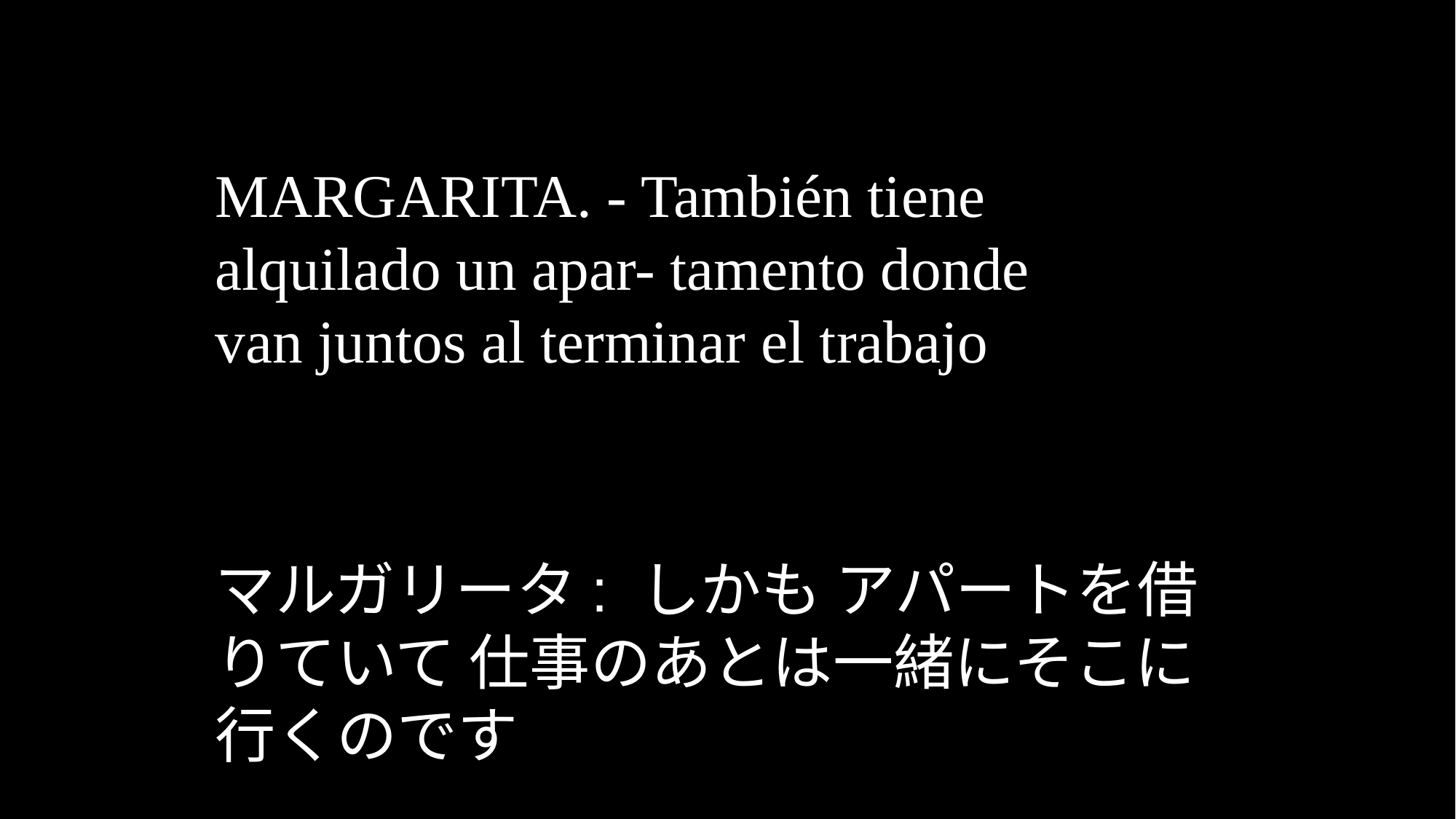

MARGARITA. - También tiene alquilado un apar- tamento donde van juntos al terminar el trabajo

マルガリータ: しかも アパートを借りていて 仕事のあとは一緒にそこに行くのです